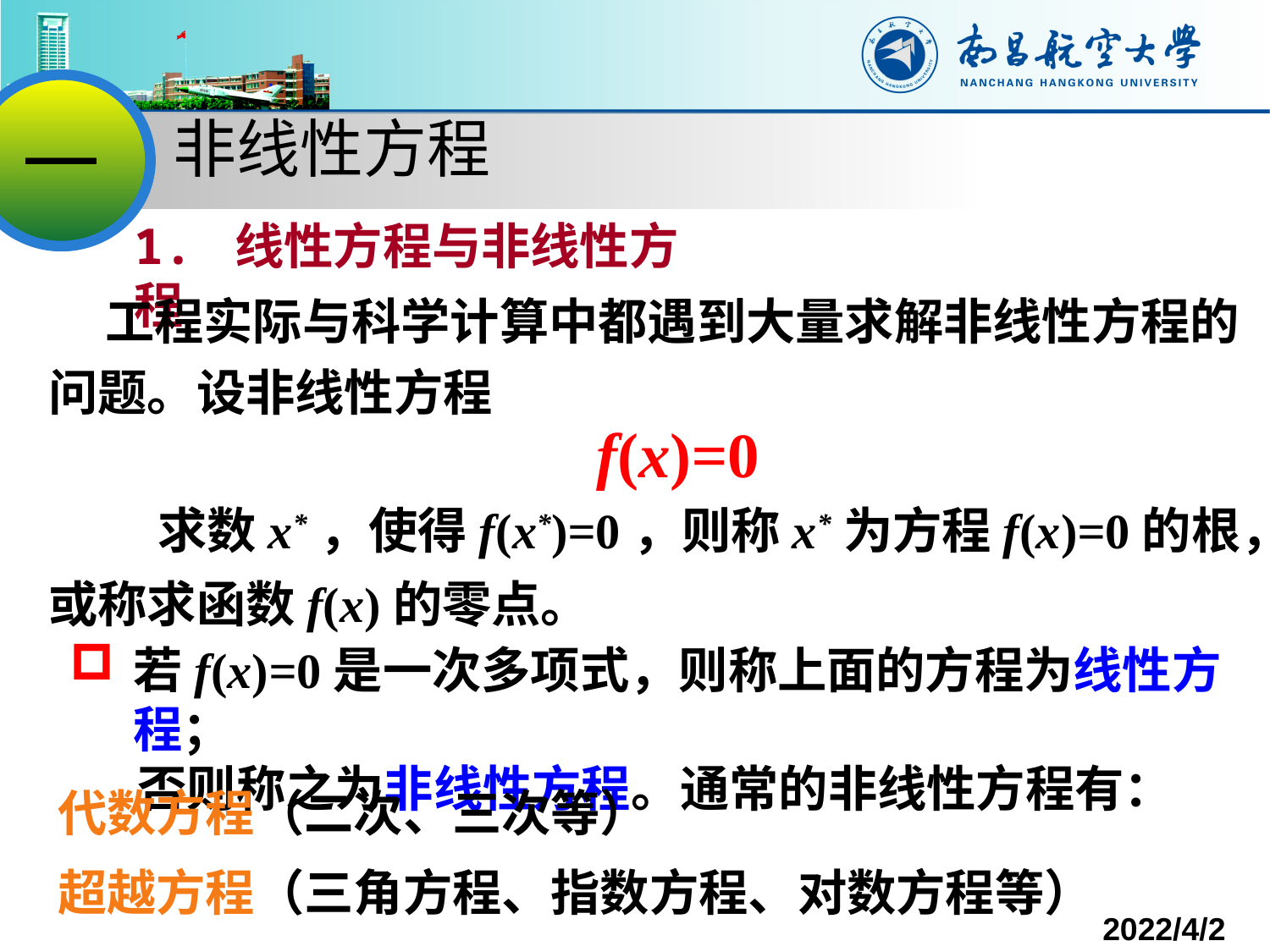

一

非线性方程

1. 线性方程与非线性方程
    工程实际与科学计算中都遇到大量求解非线性方程的问题。设非线性方程
    f(x)=0
       求数x*，使得f(x*)=0，则称x*为方程f(x)=0的根，或称求函数f(x)的零点。
若f(x)=0是一次多项式，则称上面的方程为线性方程；
     否则称之为非线性方程。通常的非线性方程有：
       代数方程（二次、三次等）
       超越方程（三角方程、指数方程、对数方程等）